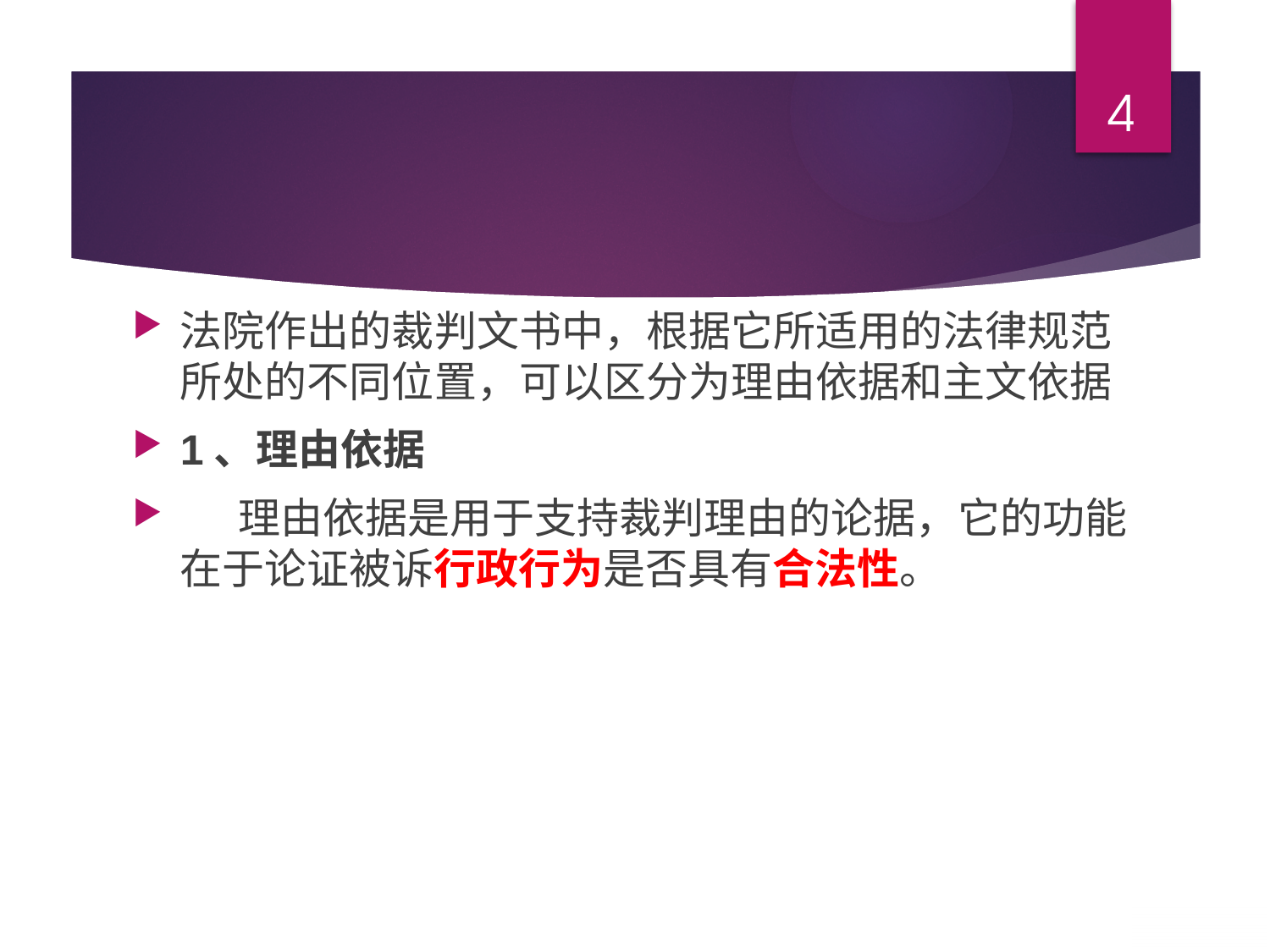

4
#
法院作出的裁判文书中，根据它所适用的法律规范所处的不同位置，可以区分为理由依据和主文依据
1、理由依据
     理由依据是用于支持裁判理由的论据，它的功能在于论证被诉行政行为是否具有合法性。